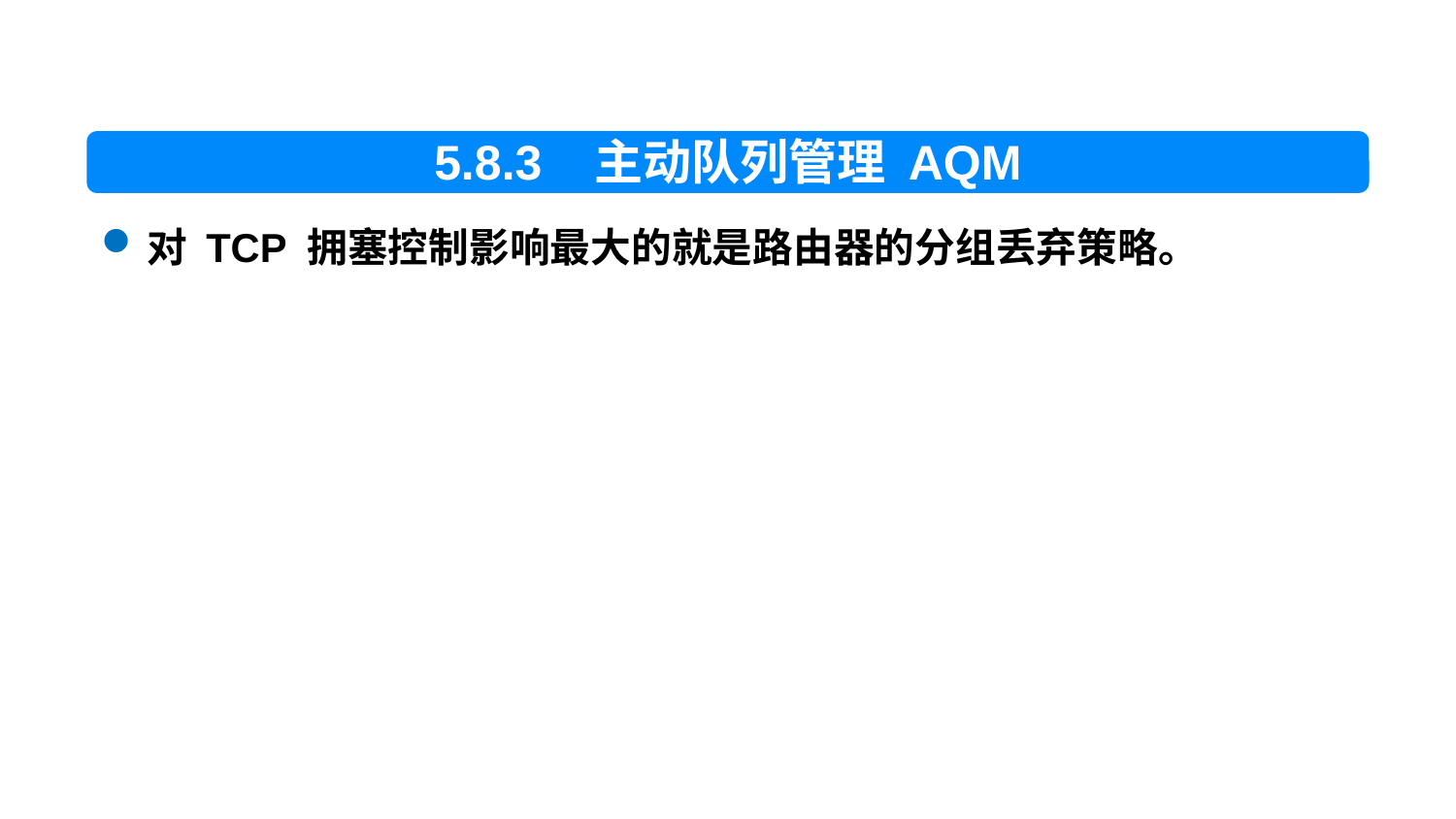

5.8.3   主动队列管理 AQM

对 TCP 拥塞控制影响最大的就是路由器的分组丢弃策略。
185